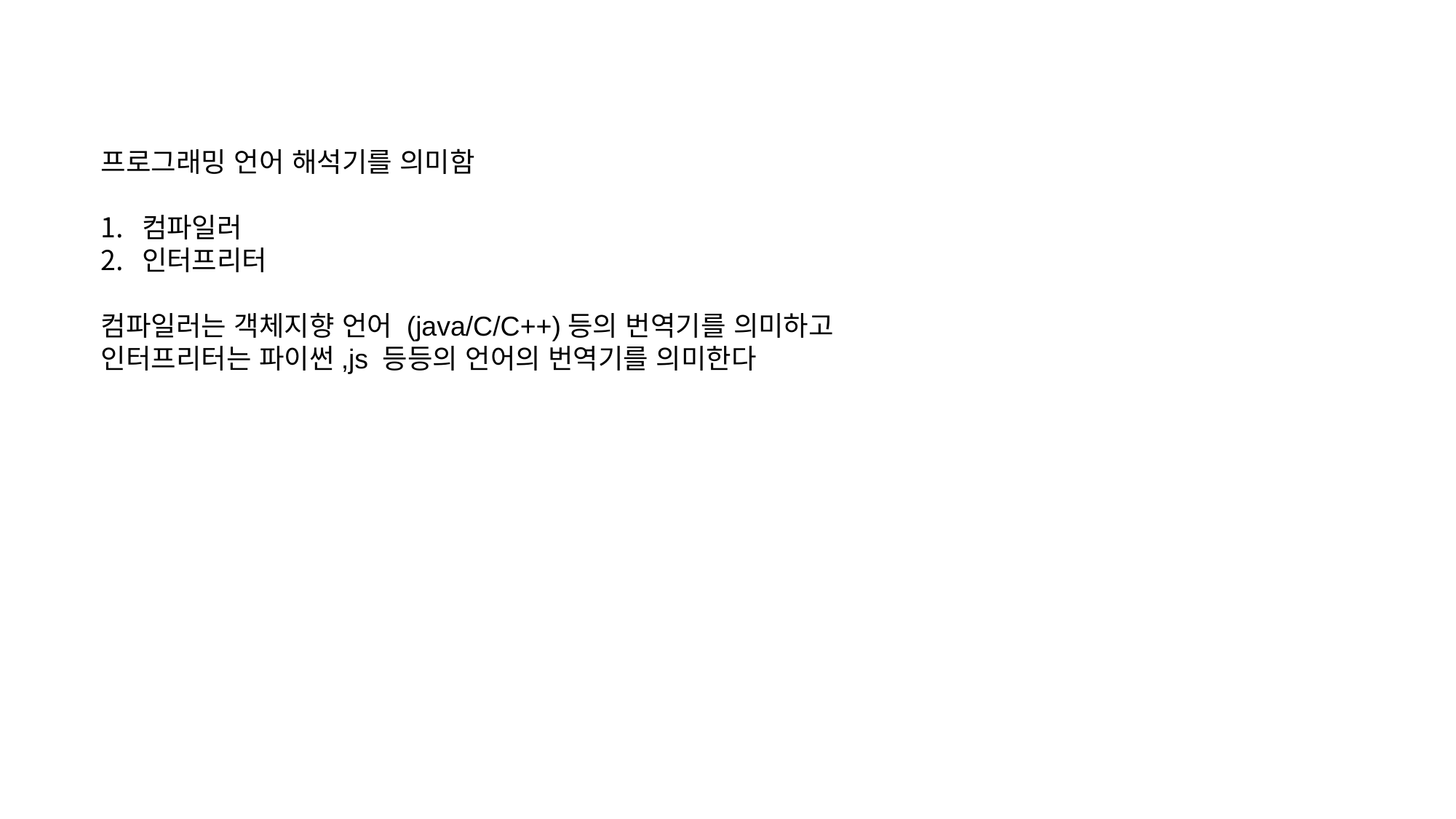

프로그래밍 언어 해석기를 의미함

컴파일러
인터프리터

컴파일러는 객체지향 언어 (java/C/C++)등의 번역기를 의미하고
인터프리터는 파이썬,js 등등의 언어의 번역기를 의미한다